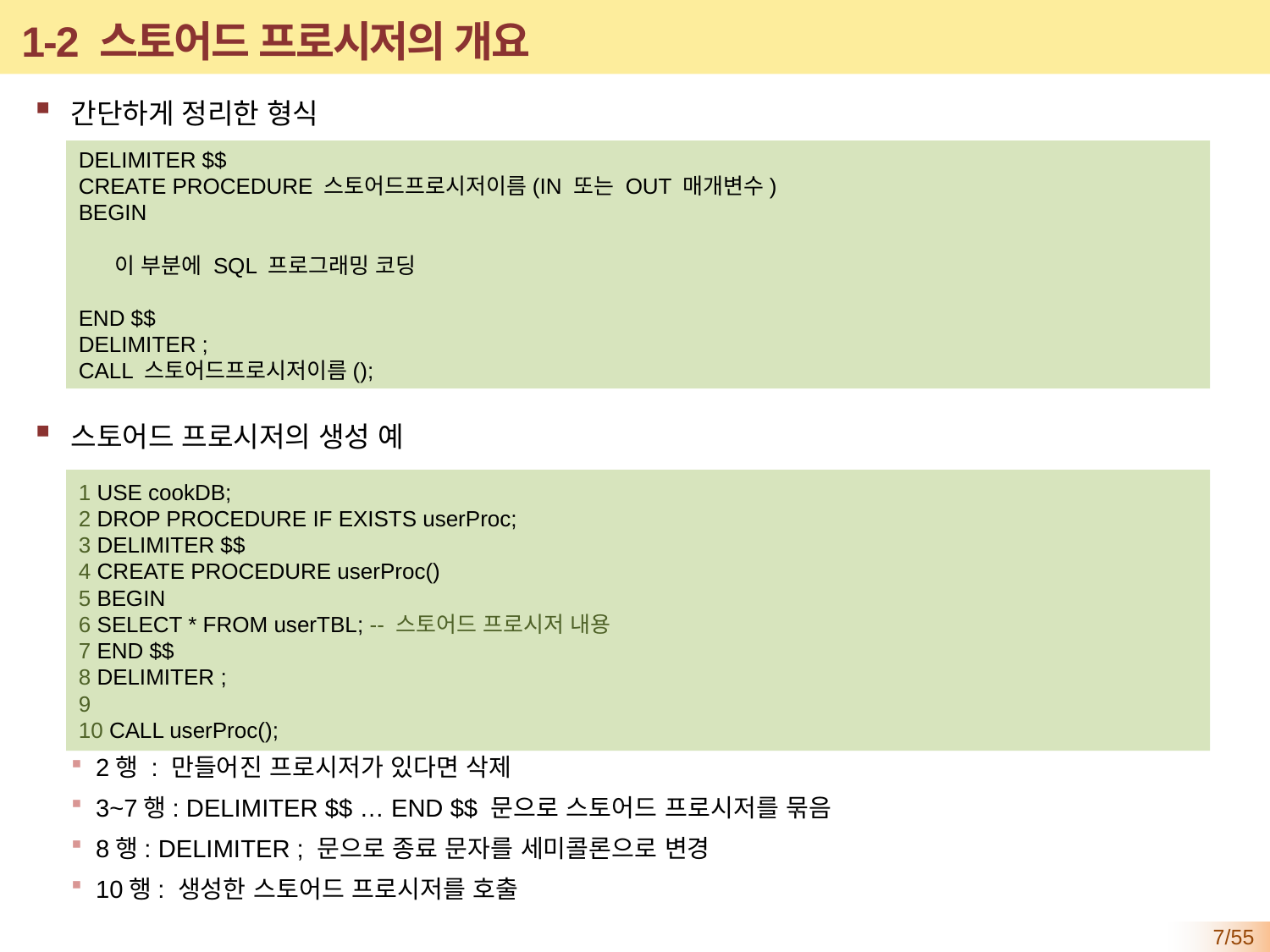

# 1-2 스토어드 프로시저의 개요
간단하게 정리한 형식

스토어드 프로시저의 생성 예

2행 : 만들어진 프로시저가 있다면 삭제
3~7행: DELIMITER $$ … END $$ 문으로 스토어드 프로시저를 묶음
8행: DELIMITER ; 문으로 종료 문자를 세미콜론으로 변경
10행: 생성한 스토어드 프로시저를 호출
DELIMITER $$
CREATE PROCEDURE 스토어드프로시저이름(IN 또는 OUT 매개변수)
BEGIN

     이 부분에 SQL 프로그래밍 코딩

END $$
DELIMITER ;
CALL 스토어드프로시저이름();
1 USE cookDB;
2 DROP PROCEDURE IF EXISTS userProc;
3 DELIMITER $$
4 CREATE PROCEDURE userProc()
5 BEGIN
6 SELECT * FROM userTBL; -- 스토어드 프로시저 내용
7 END $$
8 DELIMITER ;
9
10 CALL userProc();